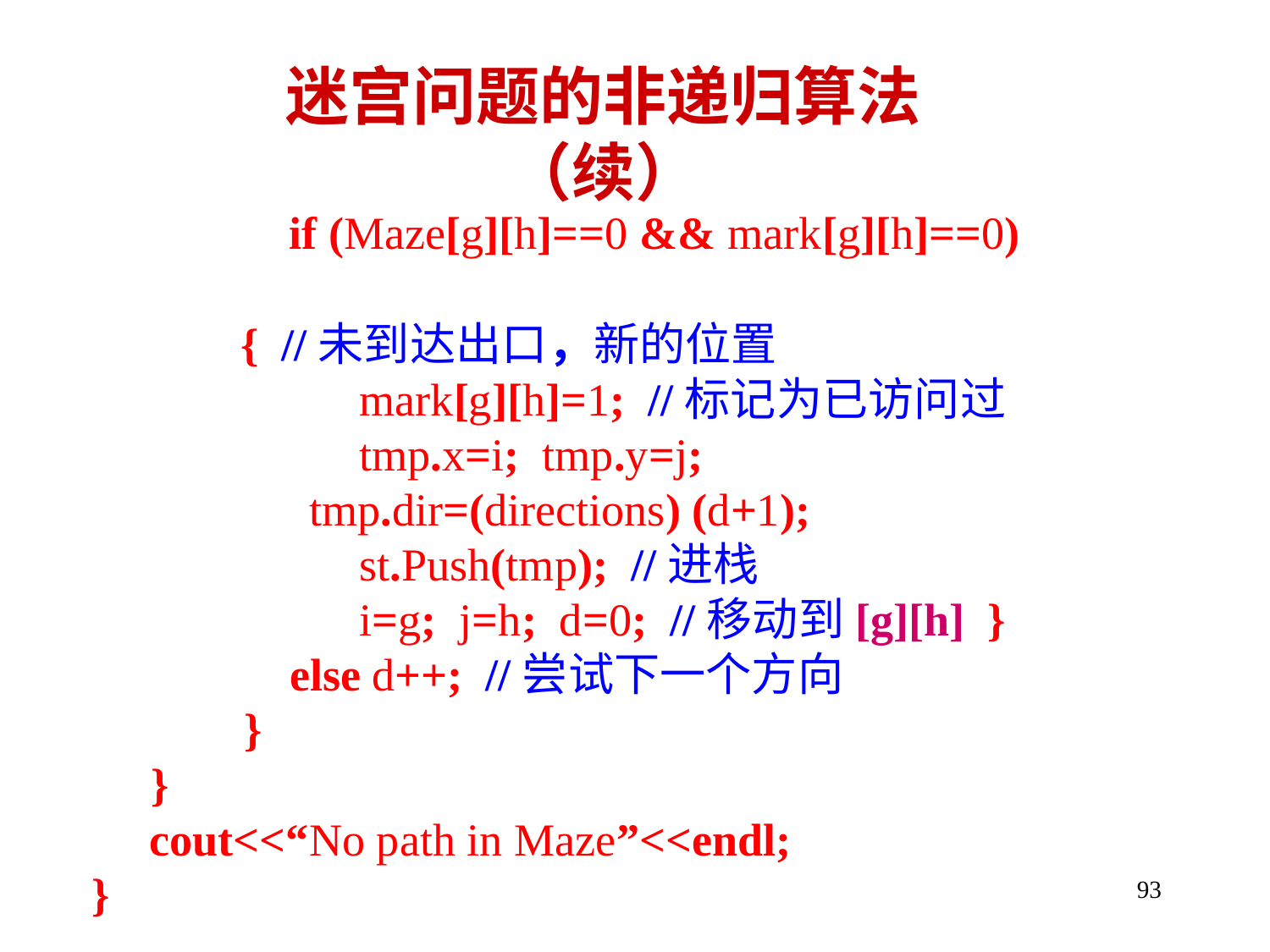

迷宫问题的非递归算法（续）
	     	    if (Maze[g][h]==0 && mark[g][h]==0)
                {  //未到达出口，新的位置
			mark[g][h]=1;  //标记为已访问过
			tmp.x=i;  tmp.y=j;
                      tmp.dir=(directions) (d+1);
			st.Push(tmp);  //进栈
			i=g;  j=h;  d=0;  //移动到[g][h]  }
		     else d++;  //尝试下一个方向
		 }
	    }
        cout<<“No path in Maze”<<endl;
   }
93